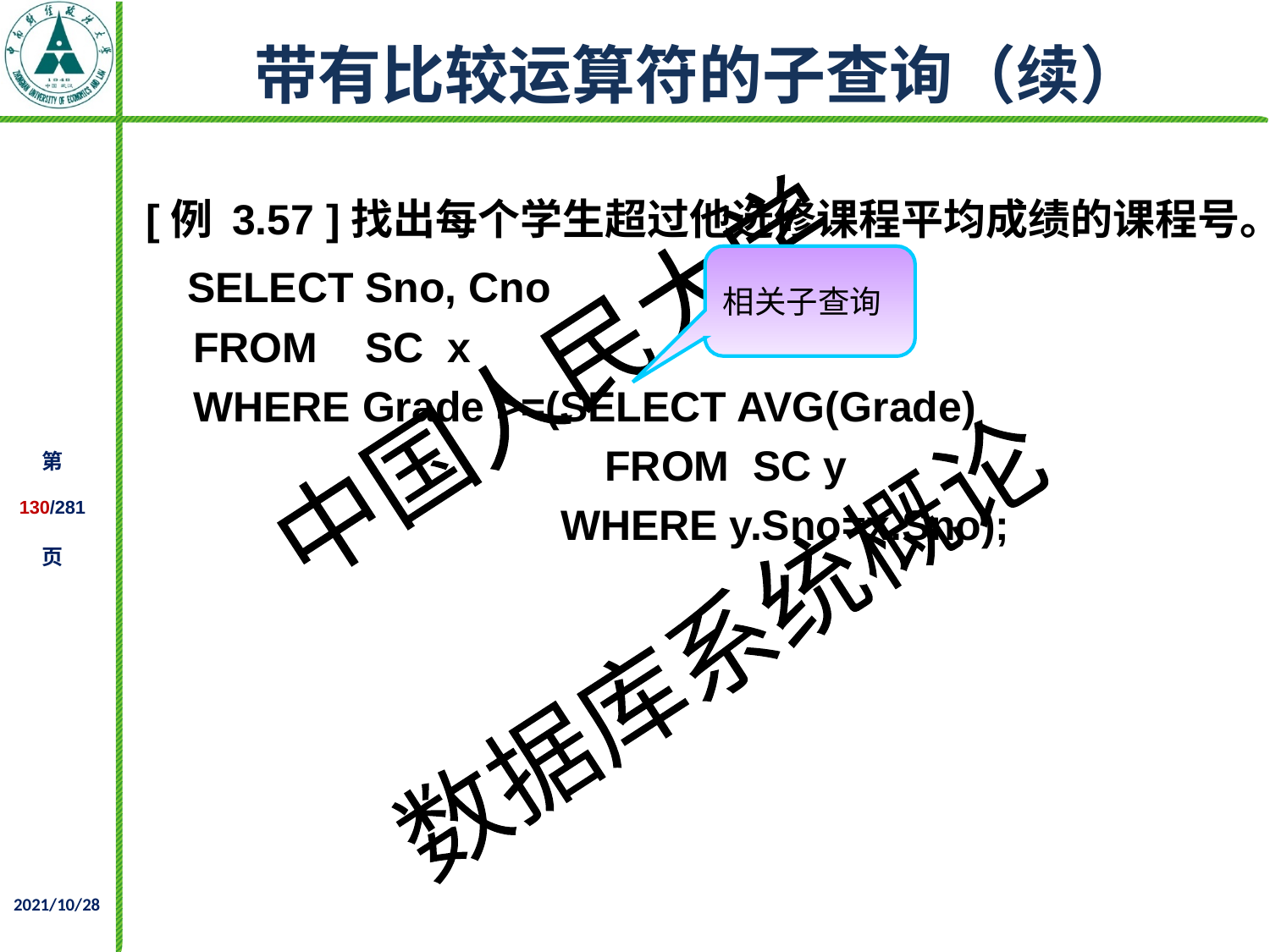

# 带有比较运算符的子查询（续）
[例 3.57 ]找出每个学生超过他选修课程平均成绩的课程号。
   SELECT Sno, Cno
    FROM    SC  x
    WHERE Grade >=(SELECT AVG(Grade)
		                        FROM  SC y
                                   WHERE y.Sno=x.Sno);
相关子查询
2021/10/28